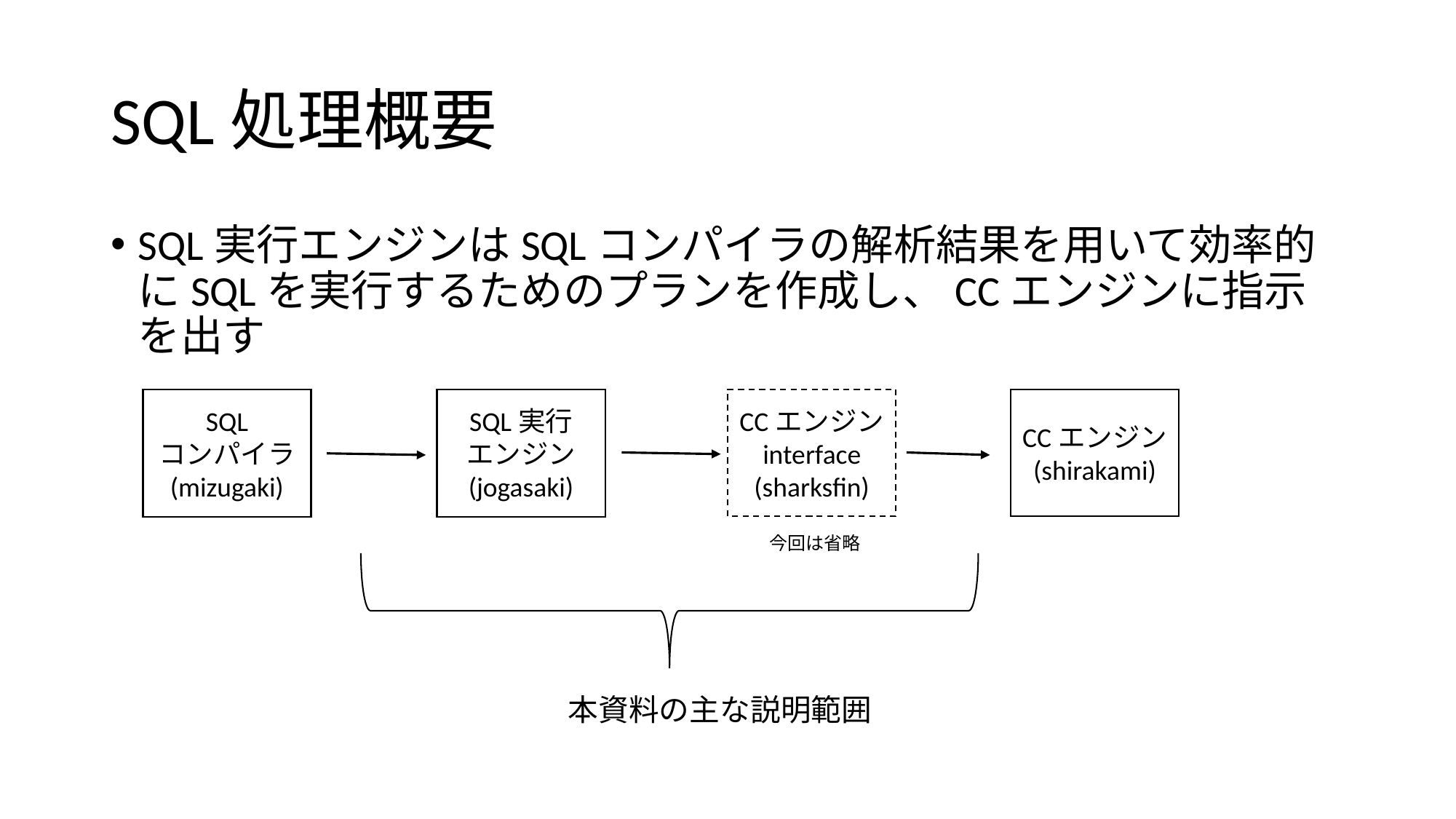

# SQL処理概要
SQL実行エンジンはSQLコンパイラの解析結果を用いて効率的にSQLを実行するためのプランを作成し、CCエンジンに指示を出す

CCエンジン
interface
(sharksfin)
CCエンジン
(shirakami)
SQL
コンパイラ
SQL
コンパイラ
(mizugaki)
SQL実行
エンジン
(jogasaki)
今回は省略
本資料の主な説明範囲